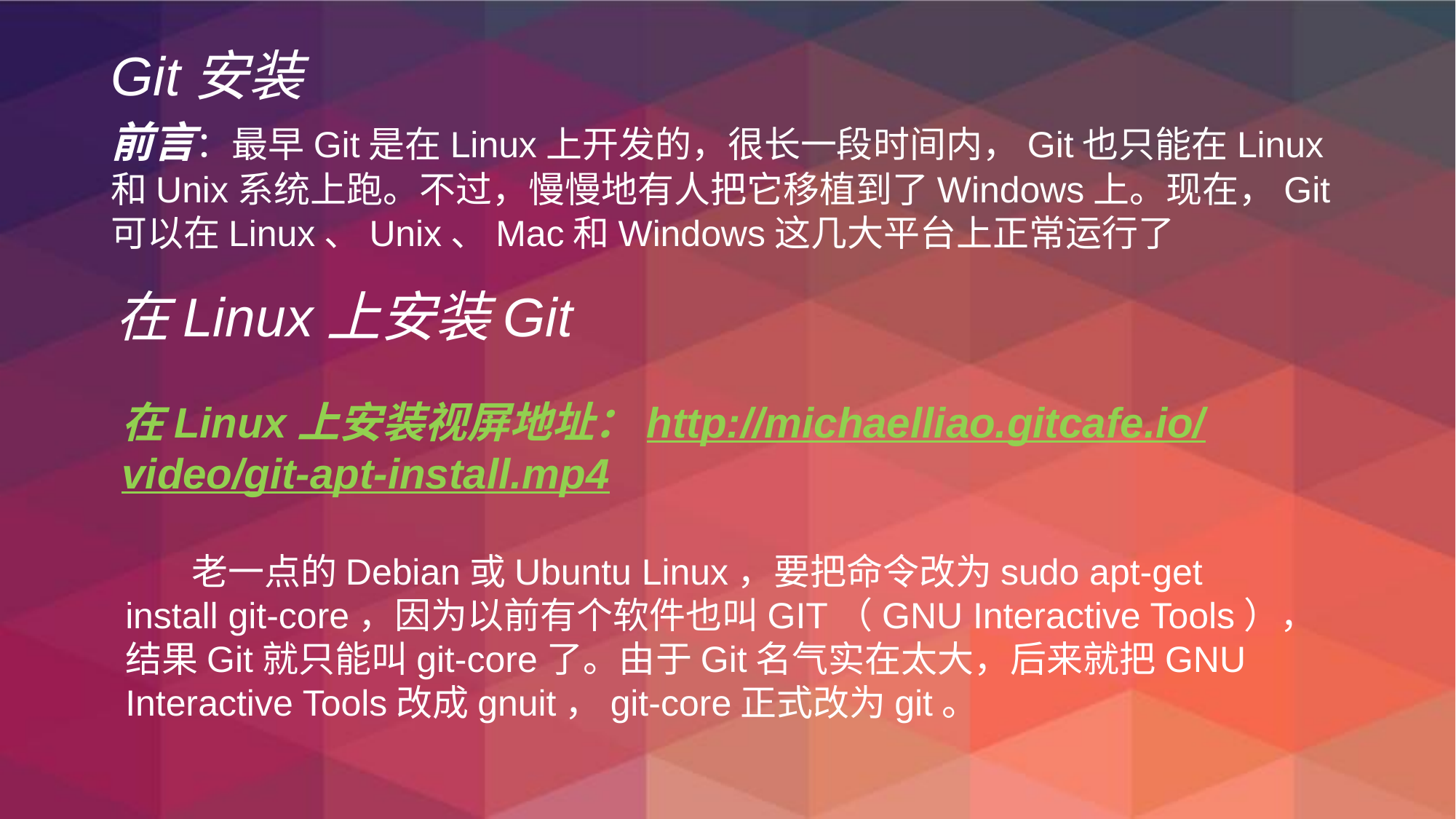

Git安装
前言：最早Git是在Linux上开发的，很长一段时间内，Git也只能在Linux和Unix系统上跑。不过，慢慢地有人把它移植到了Windows上。现在，Git可以在Linux、Unix、Mac和Windows这几大平台上正常运行了
在Linux上安装Git
在Linux上安装视屏地址：http://michaelliao.gitcafe.io/video/git-apt-install.mp4
       老一点的Debian或Ubuntu Linux，要把命令改为sudo apt-get install git-core，因为以前有个软件也叫GIT（GNU Interactive Tools），结果Git就只能叫git-core了。由于Git名气实在太大，后来就把GNU Interactive Tools改成gnuit，git-core正式改为git。